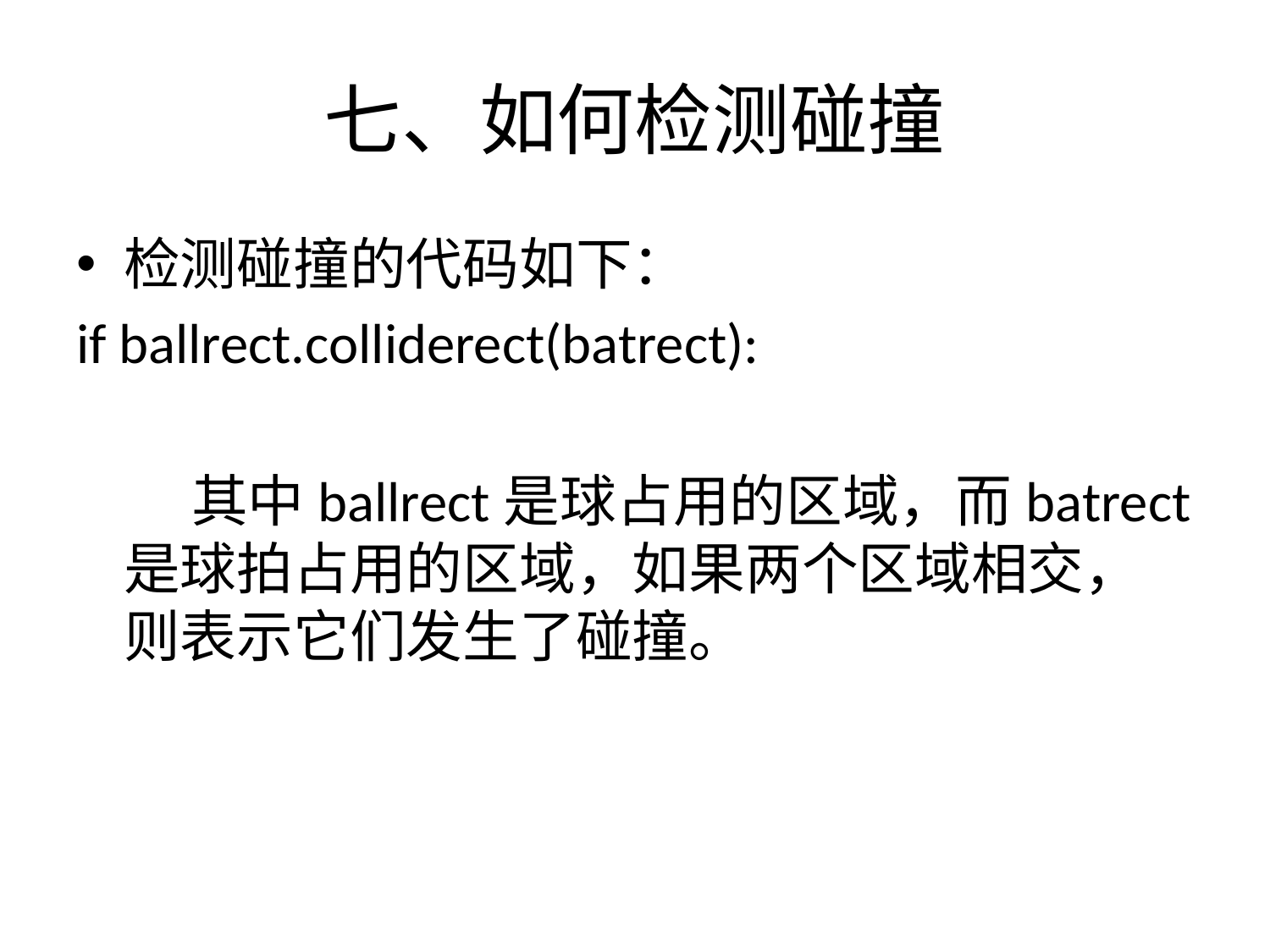

# 七、如何检测碰撞
检测碰撞的代码如下：
if ballrect.colliderect(batrect):

        其中ballrect是球占用的区域，而batrect是球拍占用的区域，如果两个区域相交，则表示它们发生了碰撞。